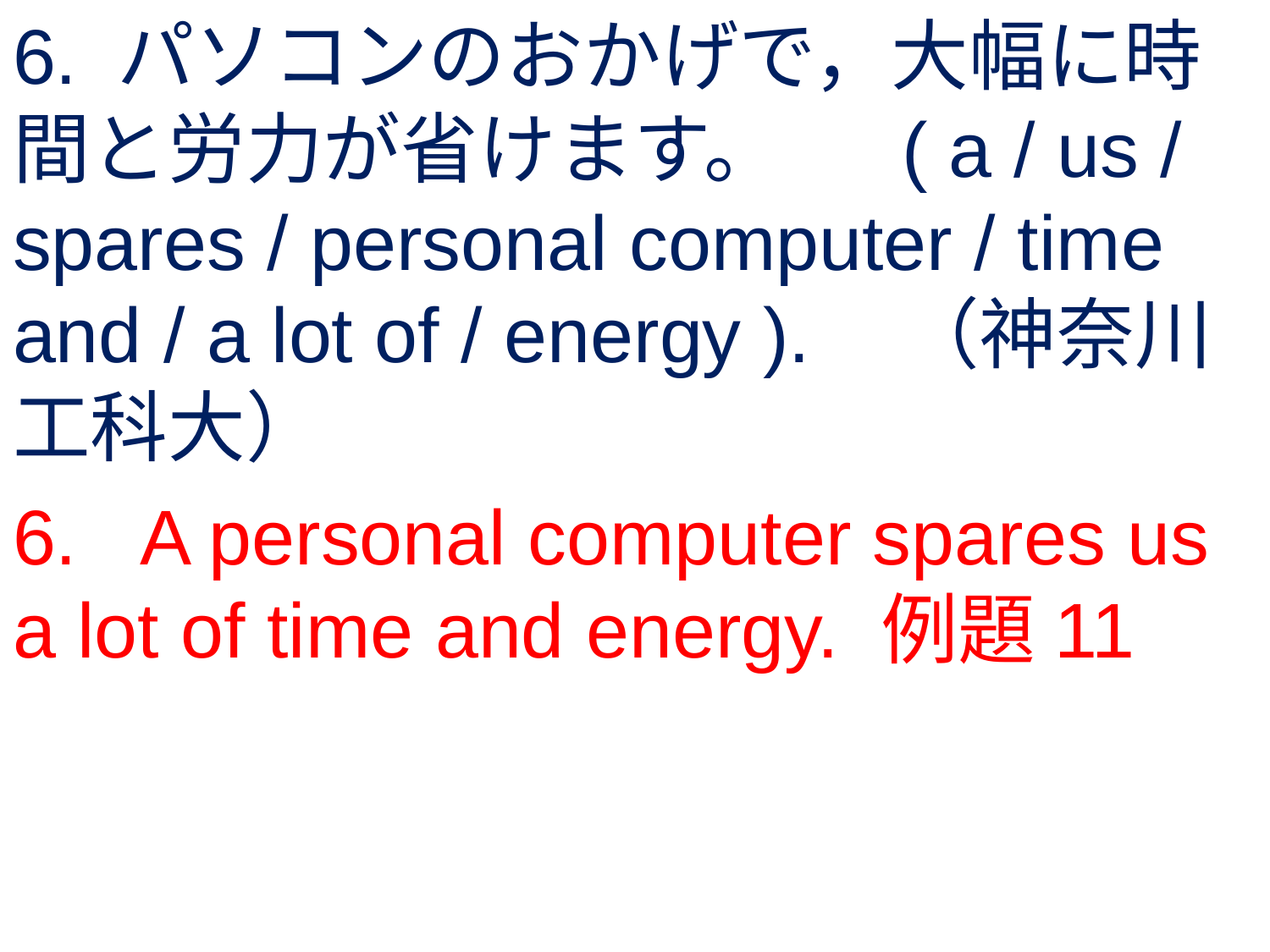

# 6. パソコンのおかげで，大幅に時間と労力が省けます。	( a / us / spares / personal computer / time and / a lot of / energy ).	（神奈川工科大）
6.	A personal computer spares us a lot of time and energy. 例題11